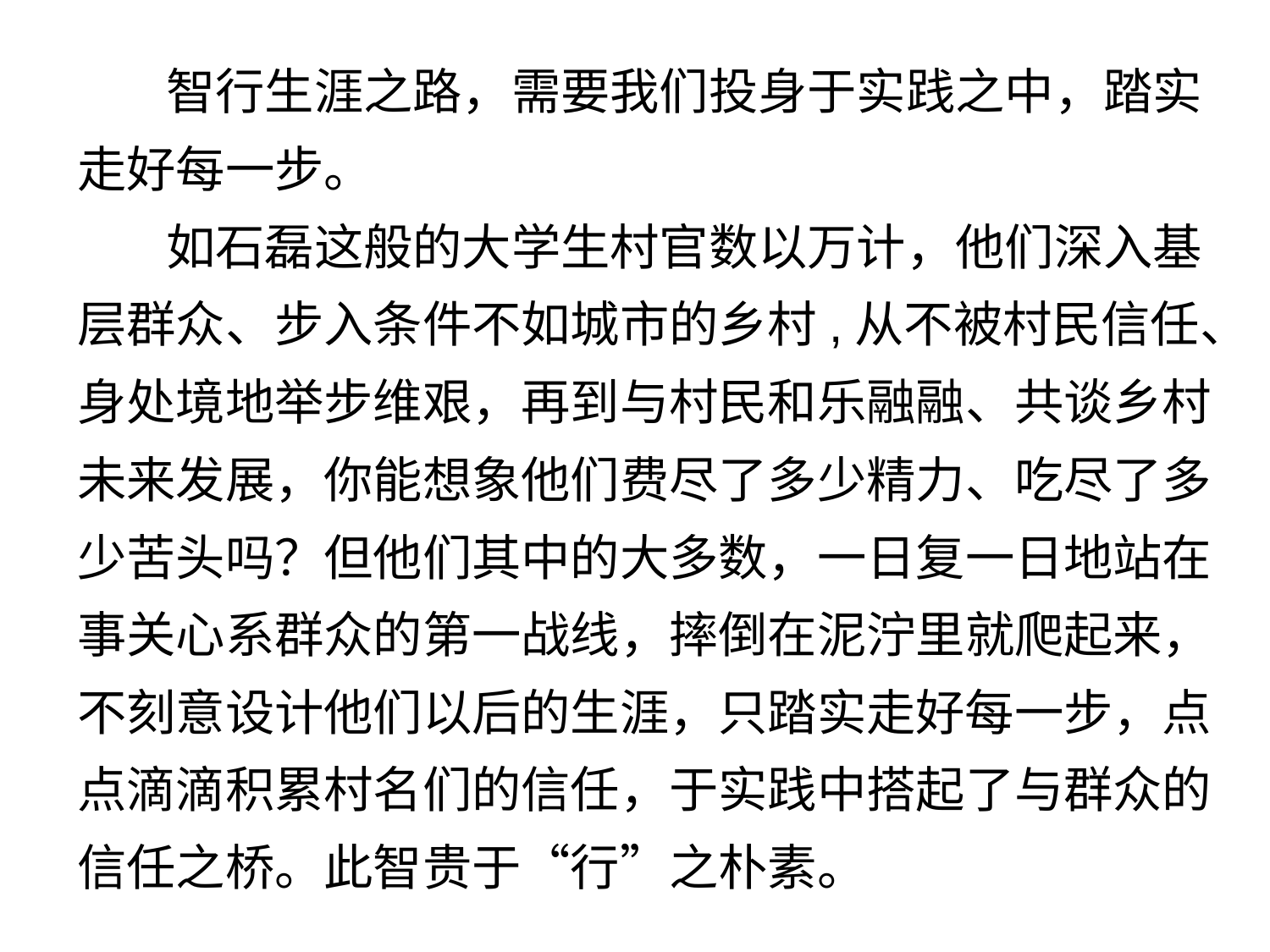

智行生涯之路，需要我们投身于实践之中，踏实走好每一步。
       如石磊这般的大学生村官数以万计，他们深入基层群众、步入条件不如城市的乡村,从不被村民信任、身处境地举步维艰，再到与村民和乐融融、共谈乡村未来发展，你能想象他们费尽了多少精力、吃尽了多少苦头吗？但他们其中的大多数，一日复一日地站在事关心系群众的第一战线，摔倒在泥泞里就爬起来，不刻意设计他们以后的生涯，只踏实走好每一步，点点滴滴积累村名们的信任，于实践中搭起了与群众的信任之桥。此智贵于“行”之朴素。